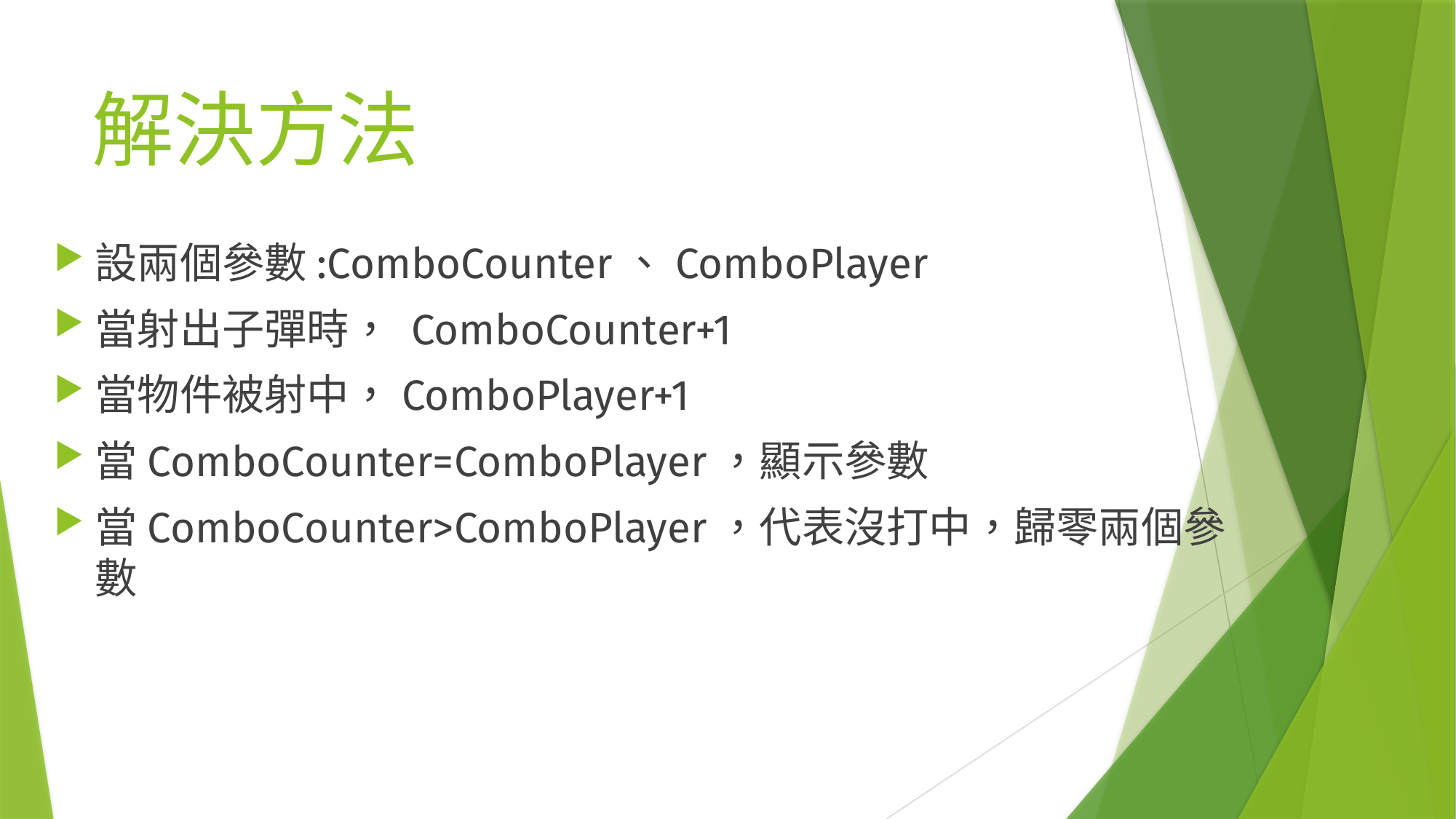

# 解決方法
設兩個參數:ComboCounter、ComboPlayer
當射出子彈時， ComboCounter+1
當物件被射中，ComboPlayer+1
當ComboCounter=ComboPlayer，顯示參數
當ComboCounter>ComboPlayer，代表沒打中，歸零兩個參數